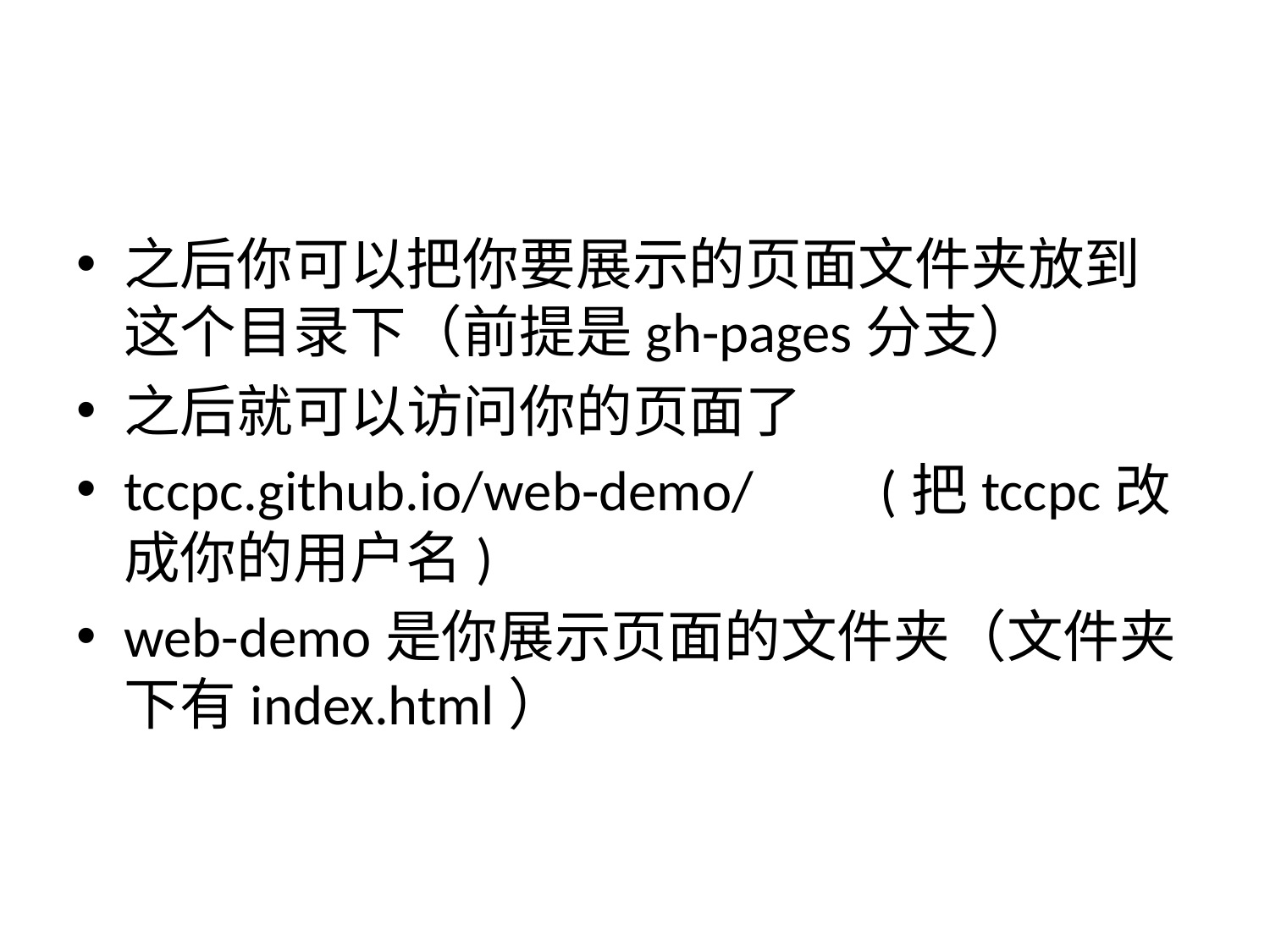

#
之后你可以把你要展示的页面文件夹放到这个目录下（前提是gh-pages分支）
之后就可以访问你的页面了
tccpc.github.io/web-demo/          (把tccpc改成你的用户名)
web-demo是你展示页面的文件夹（文件夹下有index.html）